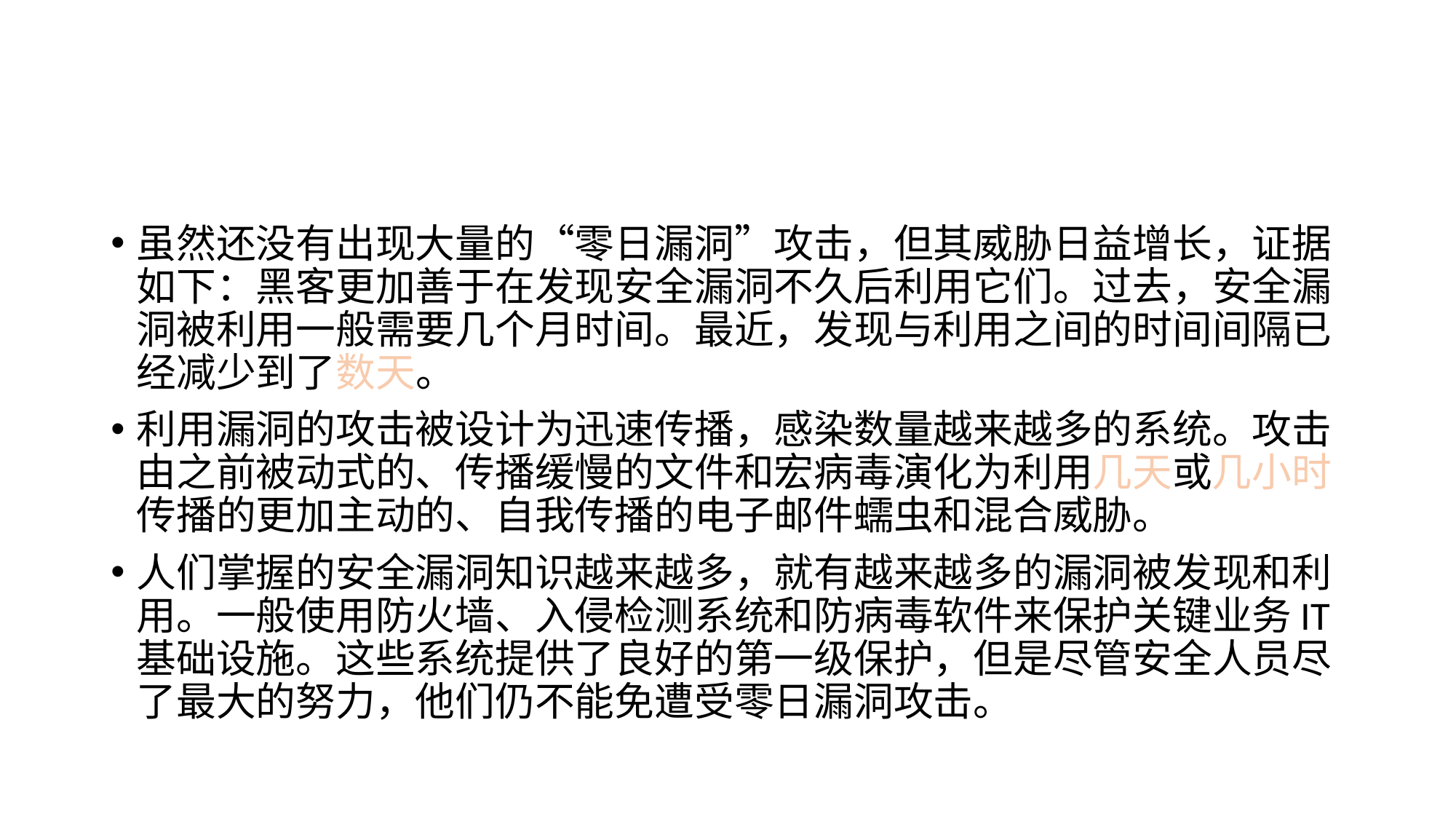

#
虽然还没有出现大量的“零日漏洞”攻击，但其威胁日益增长，证据如下：黑客更加善于在发现安全漏洞不久后利用它们。过去，安全漏洞被利用一般需要几个月时间。最近，发现与利用之间的时间间隔已经减少到了数天。
利用漏洞的攻击被设计为迅速传播，感染数量越来越多的系统。攻击由之前被动式的、传播缓慢的文件和宏病毒演化为利用几天或几小时传播的更加主动的、自我传播的电子邮件蠕虫和混合威胁。
人们掌握的安全漏洞知识越来越多，就有越来越多的漏洞被发现和利用。一般使用防火墙、入侵检测系统和防病毒软件来保护关键业务IT基础设施。这些系统提供了良好的第一级保护，但是尽管安全人员尽了最大的努力，他们仍不能免遭受零日漏洞攻击。